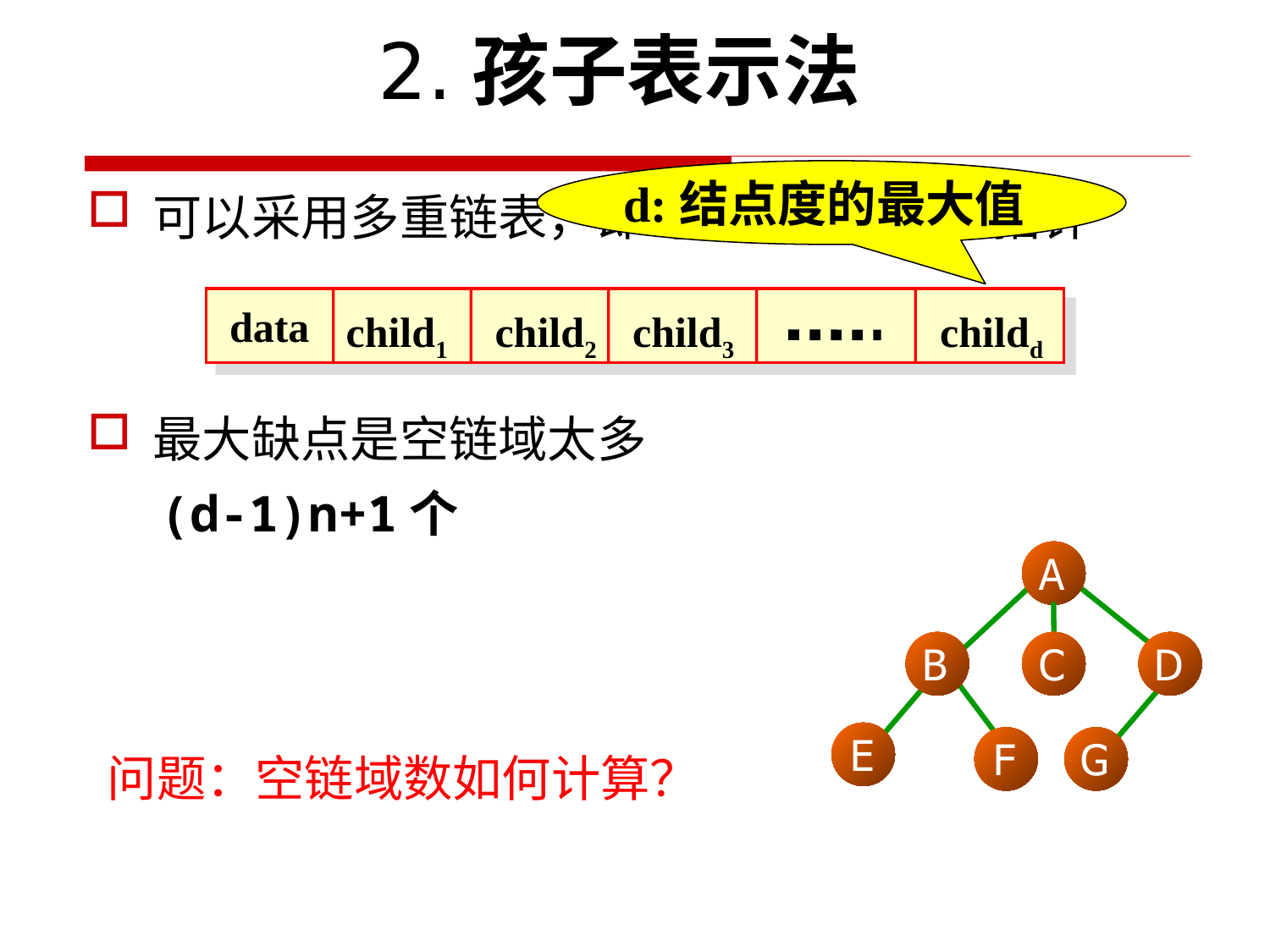

2.孩子表示法
d:结点度的最大值
可以采用多重链表，即每个结点有多个指针

最大缺点是空链域太多
　 (d-1)n+1个
 data

child1
child2
child3
childd

A

B
C
D

E
F
G
问题：空链域数如何计算？